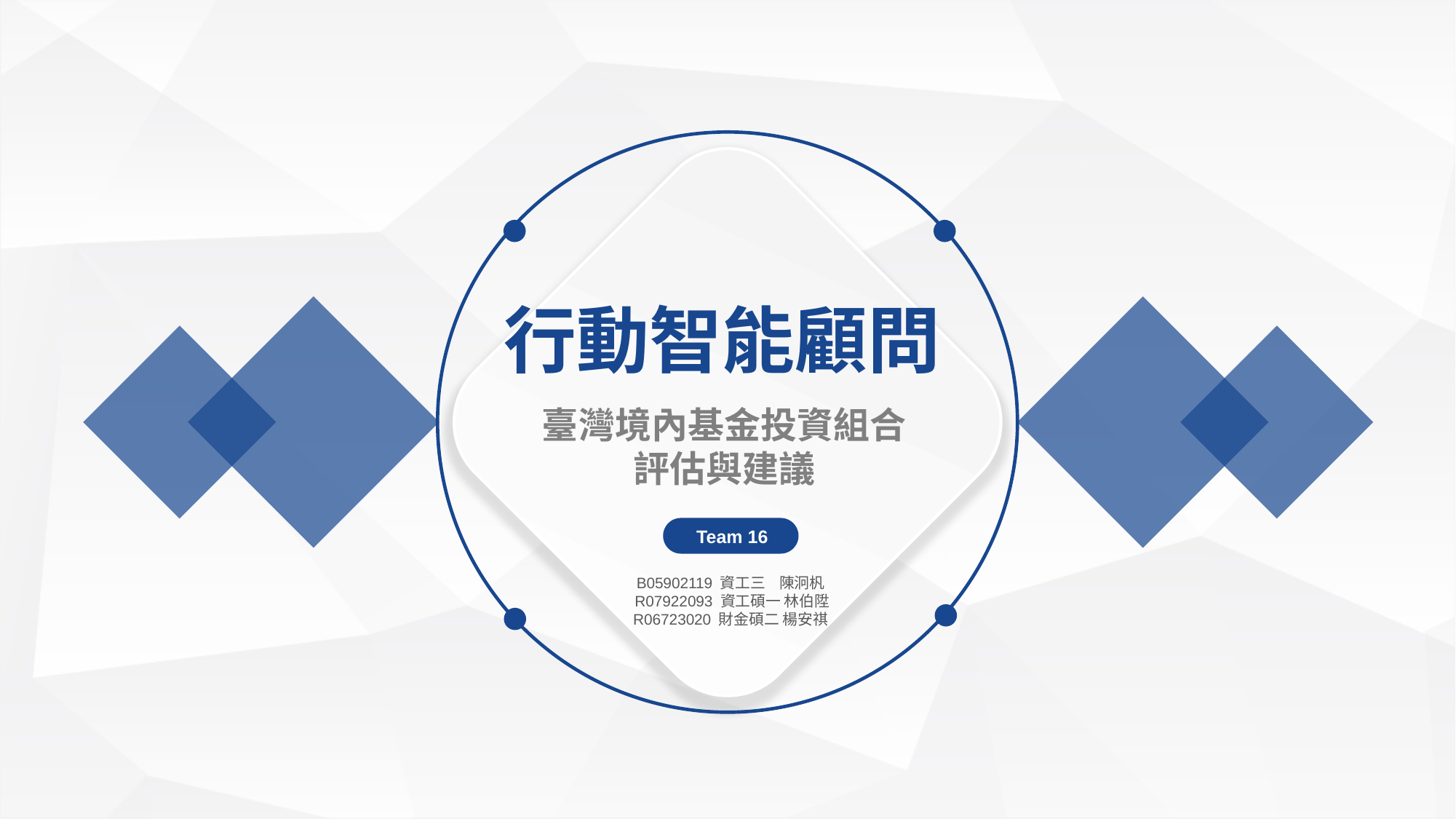

行動智能顧問

臺灣境內基金投資組合
評估與建議

Team 16
B05902119 資工三    陳泂杋
R07922093 資工碩一 林伯陞
R06723020 財金碩二 楊安祺